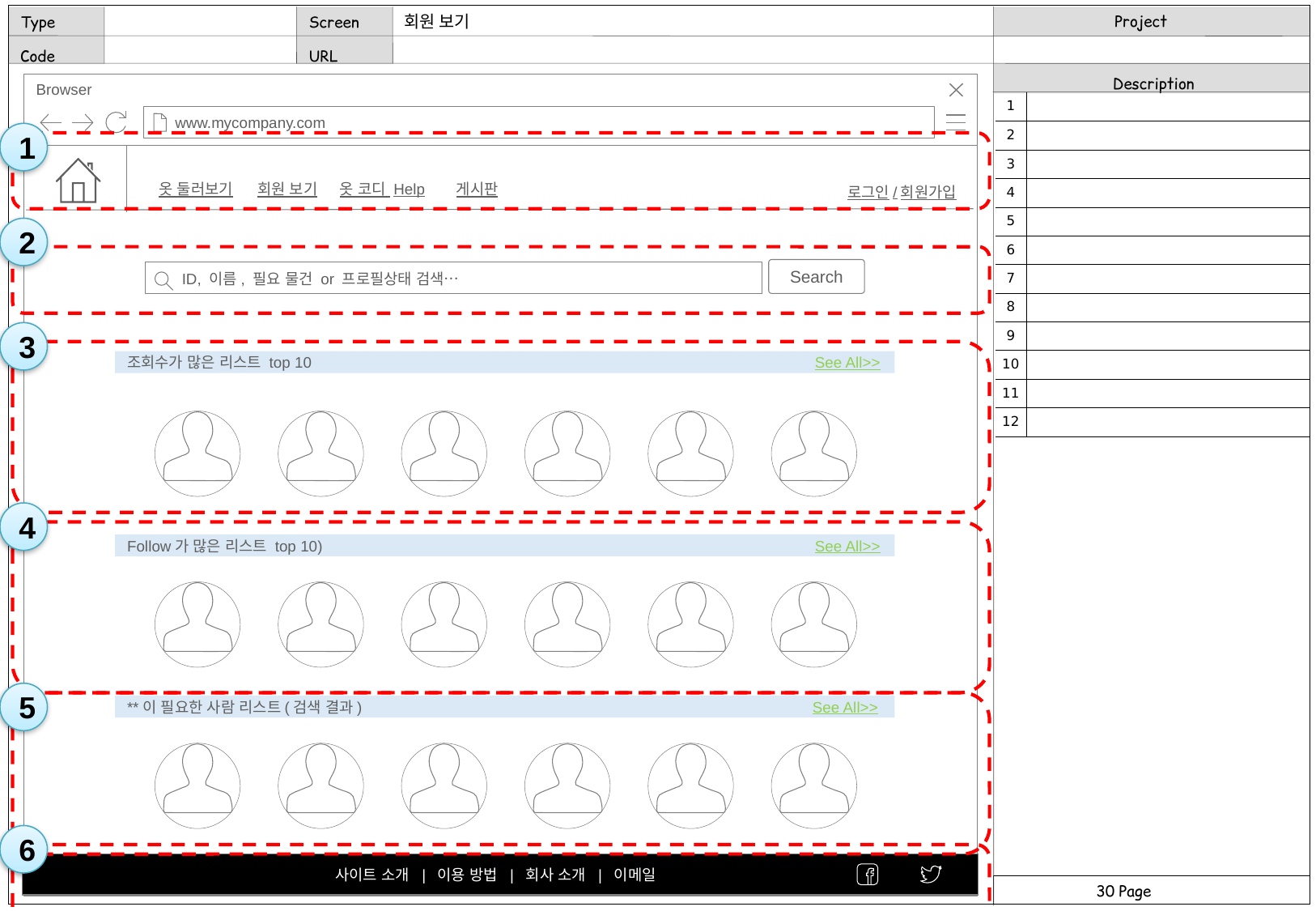

회원 보기

1

2

Search
ID, 이름, 필요 물건 or 프로필상태 검색…

3

조회수가 많은 리스트 top 10                                                                                      	                   See All>>

4

Follow가 많은 리스트 top 10)                                                                            	                   See All>>

5

**이 필요한 사람 리스트(검색 결과)                                                                                                          See All>>

6

사이트 소개  |  이용 방법  |  회사 소개  |  이메일